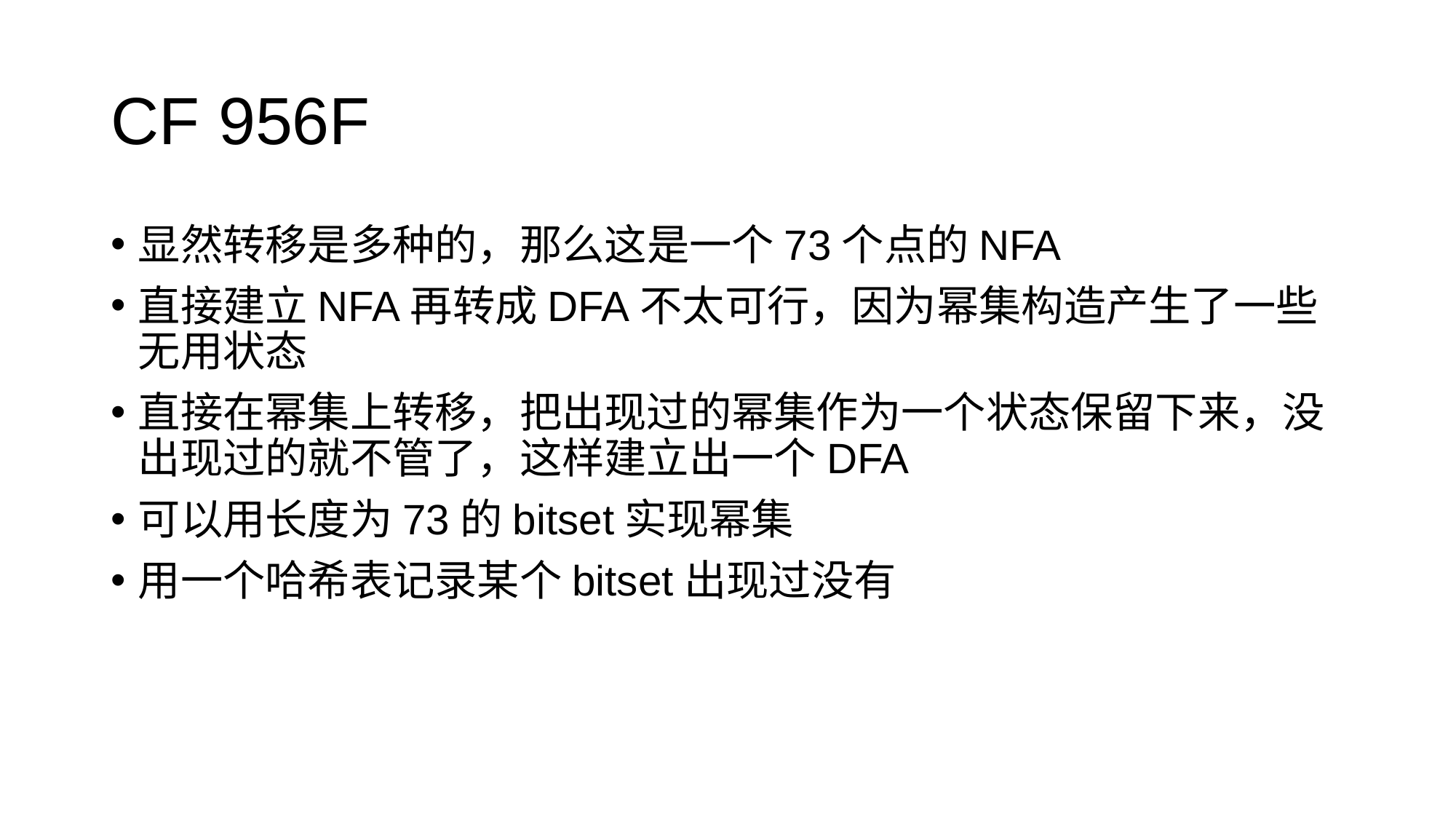

# CF 956F
显然转移是多种的，那么这是一个73个点的NFA
直接建立NFA再转成DFA不太可行，因为幂集构造产生了一些无用状态
直接在幂集上转移，把出现过的幂集作为一个状态保留下来，没出现过的就不管了，这样建立出一个DFA
可以用长度为73的bitset实现幂集
用一个哈希表记录某个bitset出现过没有